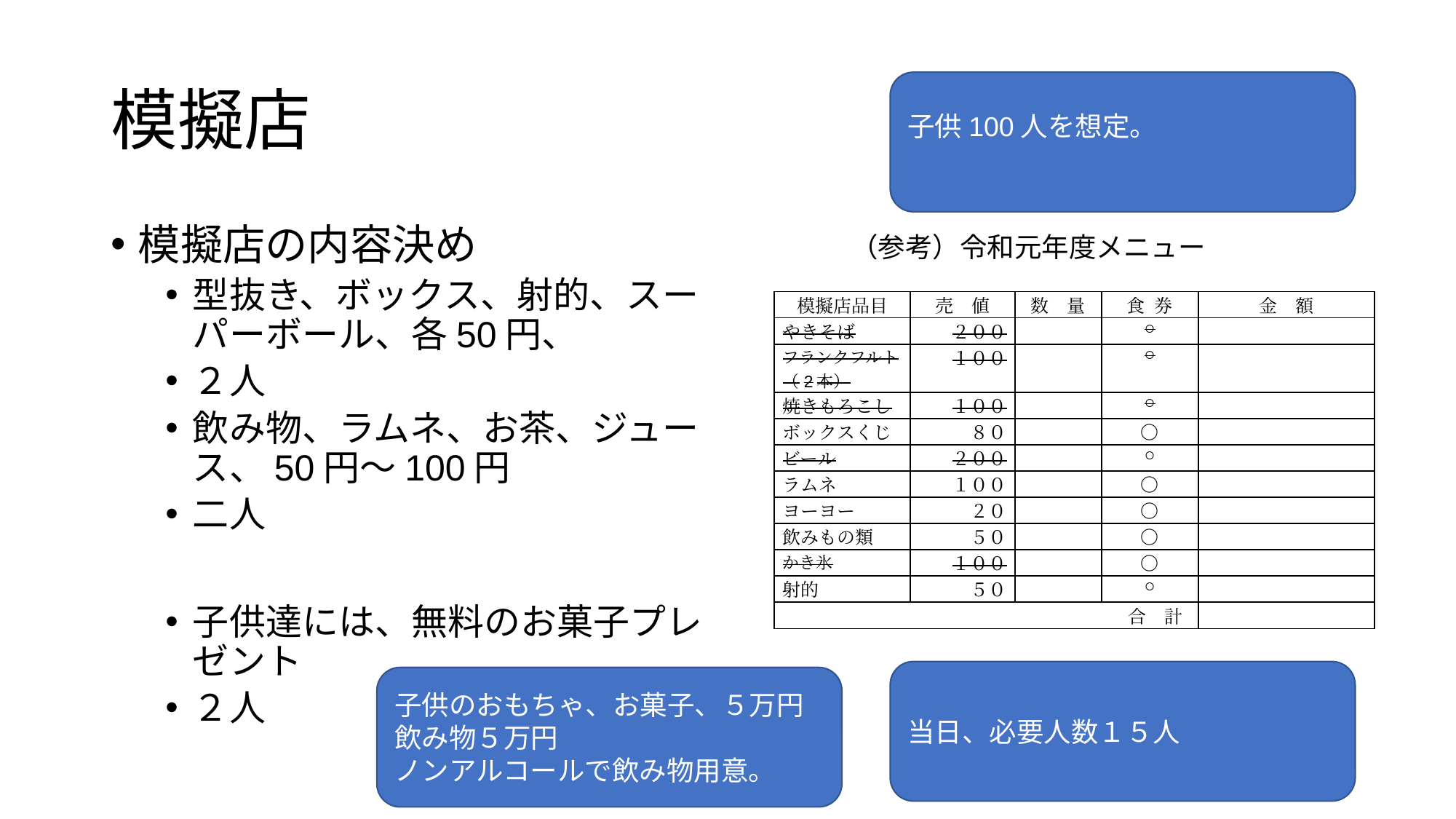

# 模擬店
子供100人を想定。

模擬店の内容決め
型抜き、ボックス、射的、スーパーボール、各50円、
２人
飲み物、ラムネ、お茶、ジュース、50円～100円
二人

子供達には、無料のお菓子プレゼント
２人
（参考）令和元年度メニュー
| 模擬店品目 | 売　値 | 数　量 | 食 券 | 金　額 |
| --- | --- | --- | --- | --- |
| やきそば | ２００ |  | ○ |  |
| フランクフルト （2本） | １００ |  | ○ |  |
| 焼きもろこし | １００ |  | ○ |  |
| ボックスくじ | ８０ |  | 〇 |  |
| ビール | ２００ |  | ○ |  |
| ラムネ | １００ |  | 〇 |  |
| ヨーヨー | ２０ |  | 〇 |  |
| 飲みもの類 | ５０ |  | 〇 |  |
| かき氷 | １００ |  | 〇 |  |
| 射的 | ５０ |  | ○ |  |
| 合　計 |  |  |  |  |
当日、必要人数１５人
子供のおもちゃ、お菓子、５万円
飲み物５万円
ノンアルコールで飲み物用意。
１２人
２人